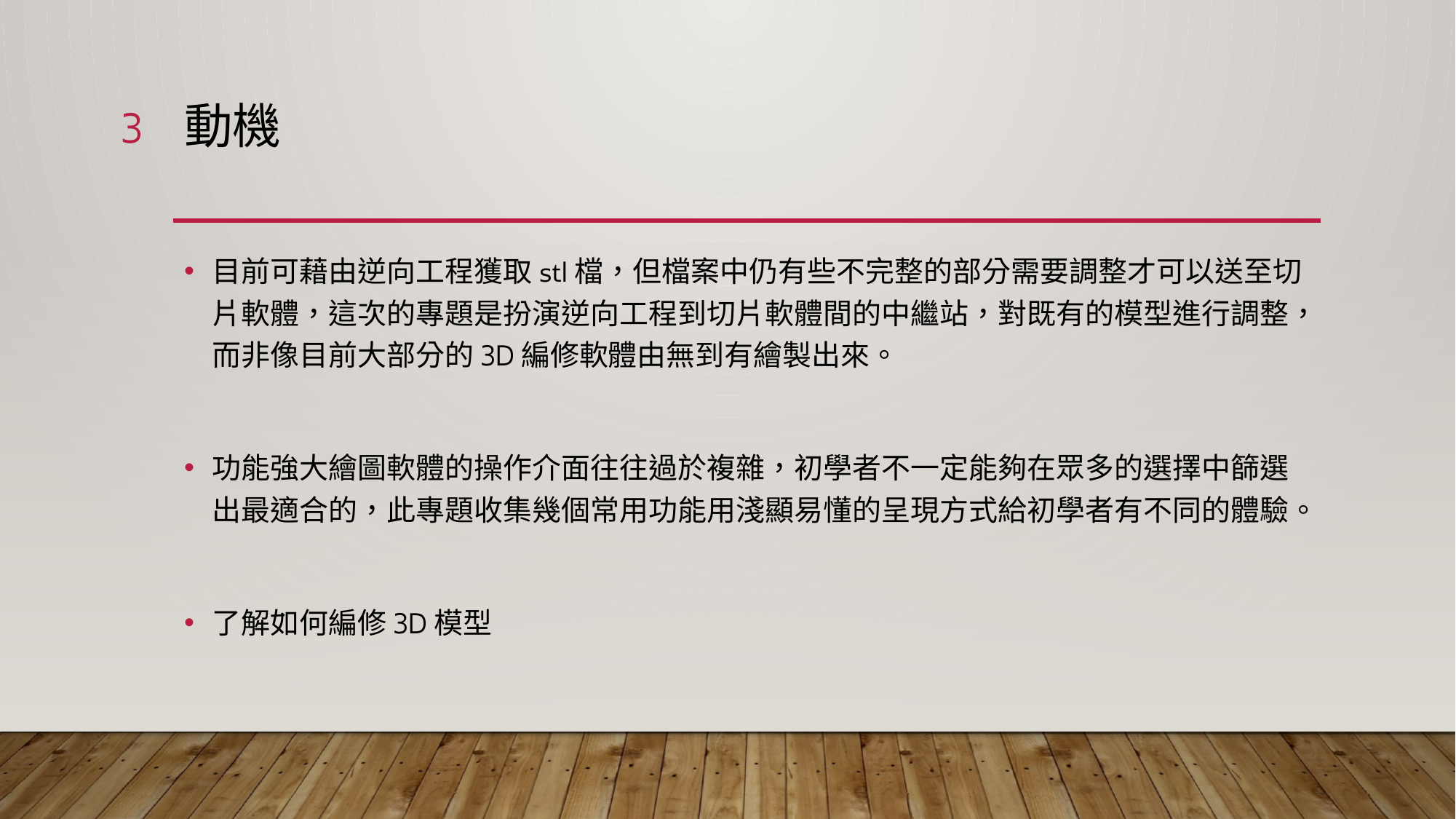

3
# 動機
目前可藉由逆向工程獲取stl檔，但檔案中仍有些不完整的部分需要調整才可以送至切片軟體，這次的專題是扮演逆向工程到切片軟體間的中繼站，對既有的模型進行調整，而非像目前大部分的3D編修軟體由無到有繪製出來。

功能強大繪圖軟體的操作介面往往過於複雜，初學者不一定能夠在眾多的選擇中篩選出最適合的，此專題收集幾個常用功能用淺顯易懂的呈現方式給初學者有不同的體驗。

了解如何編修3D模型